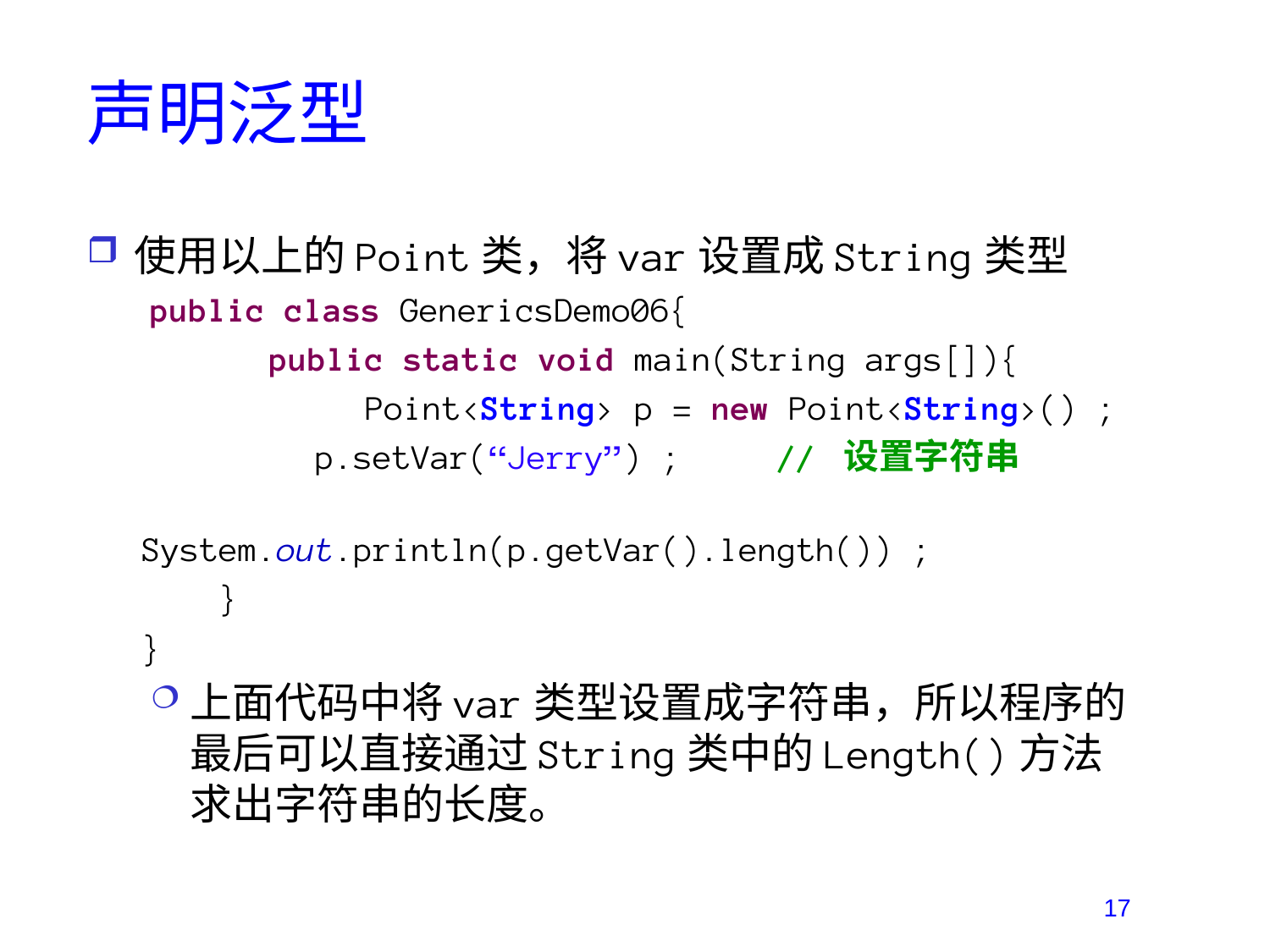

# 声明泛型
使用以上的Point类，将var设置成String类型
 public class GenericsDemo06{
	public static void main(String args[]){
	     Point<String> p = new Point<String>() ;
         p.setVar(“Jerry”) ;	// 设置字符串
	     System.out.println(p.getVar().length()) ;
    }
}
上面代码中将var类型设置成字符串，所以程序的最后可以直接通过String类中的Length()方法求出字符串的长度。

17